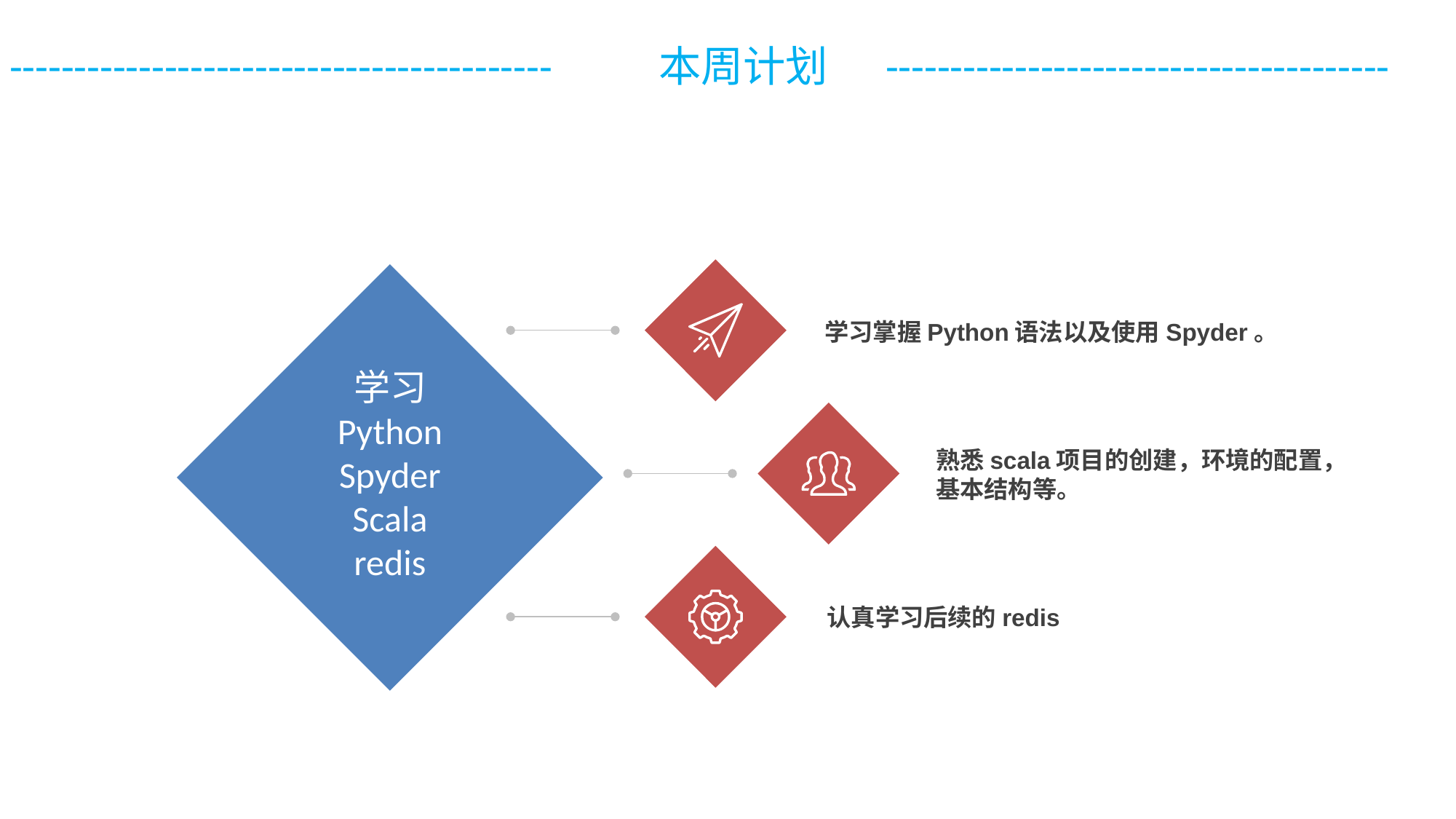

------------------------------------------          本周计划     ---------------------------------------
e7d195523061f1c0cef09ac28eaae964ec9988a5cce77c8b8C1E4685C6E6B40CD7615480512384A61EE159C6FE0045D14B61E85D0A95589D558B81FFC809322ACC20DC2254D928200A3EA0841B8B1814961BE795024DFDEF45878460D5EEC04B3DB4C246007153409DEDE37CA726A66AF19B77CE744E11CADCFB09B3408DEC1F688348922E38CCEE

学习
Python
Spyder
Scala
redis

学习掌握Python语法以及使用Spyder。

熟悉scala项目的创建，环境的配置，基本结构等。

认真学习后续的redis